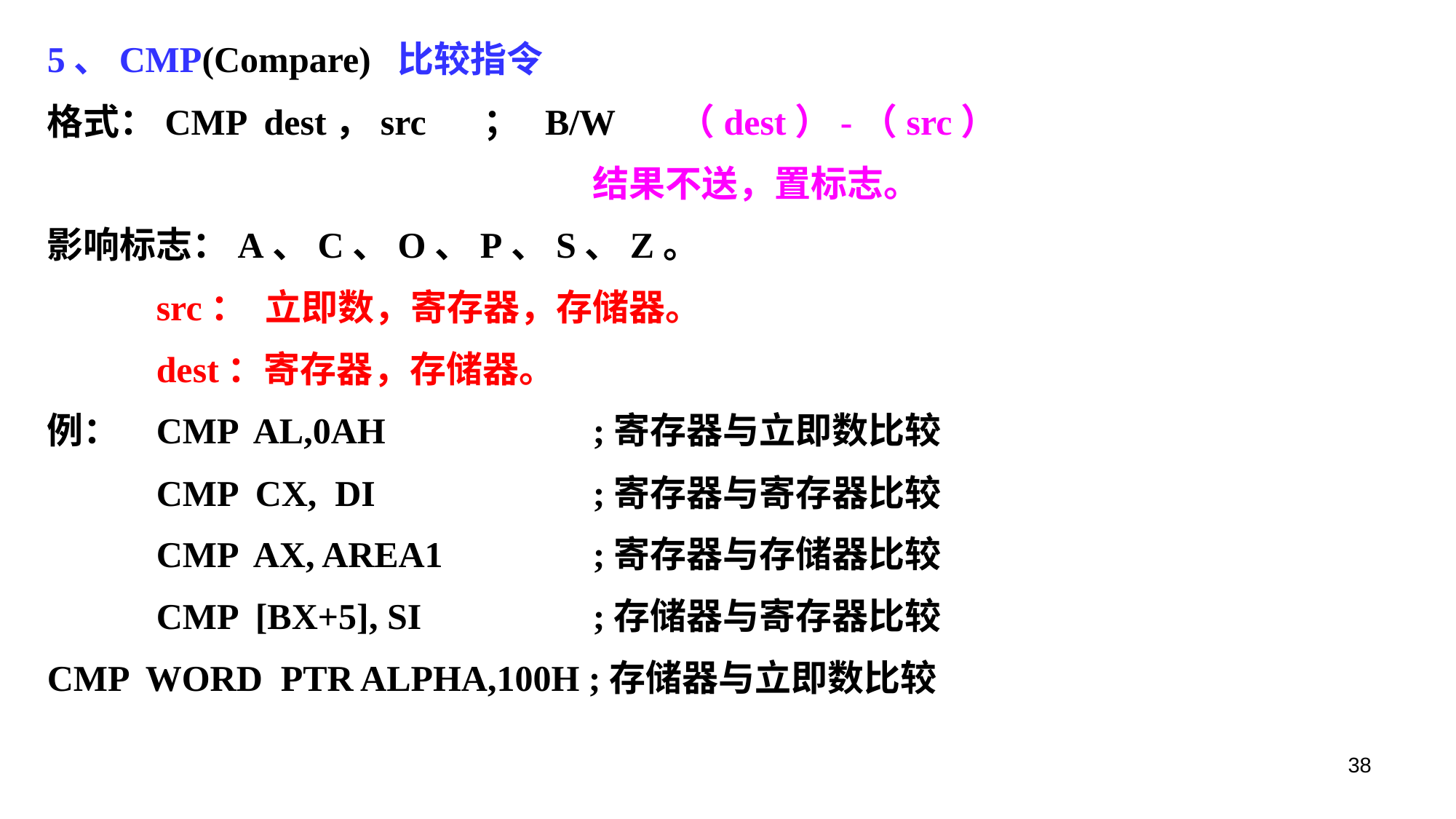

5、CMP(Compare)  比较指令
格式：CMP  dest，src	；  B/W      （dest）-（src）
  					结果不送，置标志。
影响标志：A、C、O、P、S、Z。
	src：	立即数，寄存器，存储器。
	dest：寄存器，存储器。
例： 	CMP  AL,0AH		;寄存器与立即数比较
	CMP  CX,  DI		;寄存器与寄存器比较
	CMP  AX, AREA1		;寄存器与存储器比较
	CMP  [BX+5], SI		;存储器与寄存器比较
CMP  WORD  PTR ALPHA,100H ;存储器与立即数比较
38